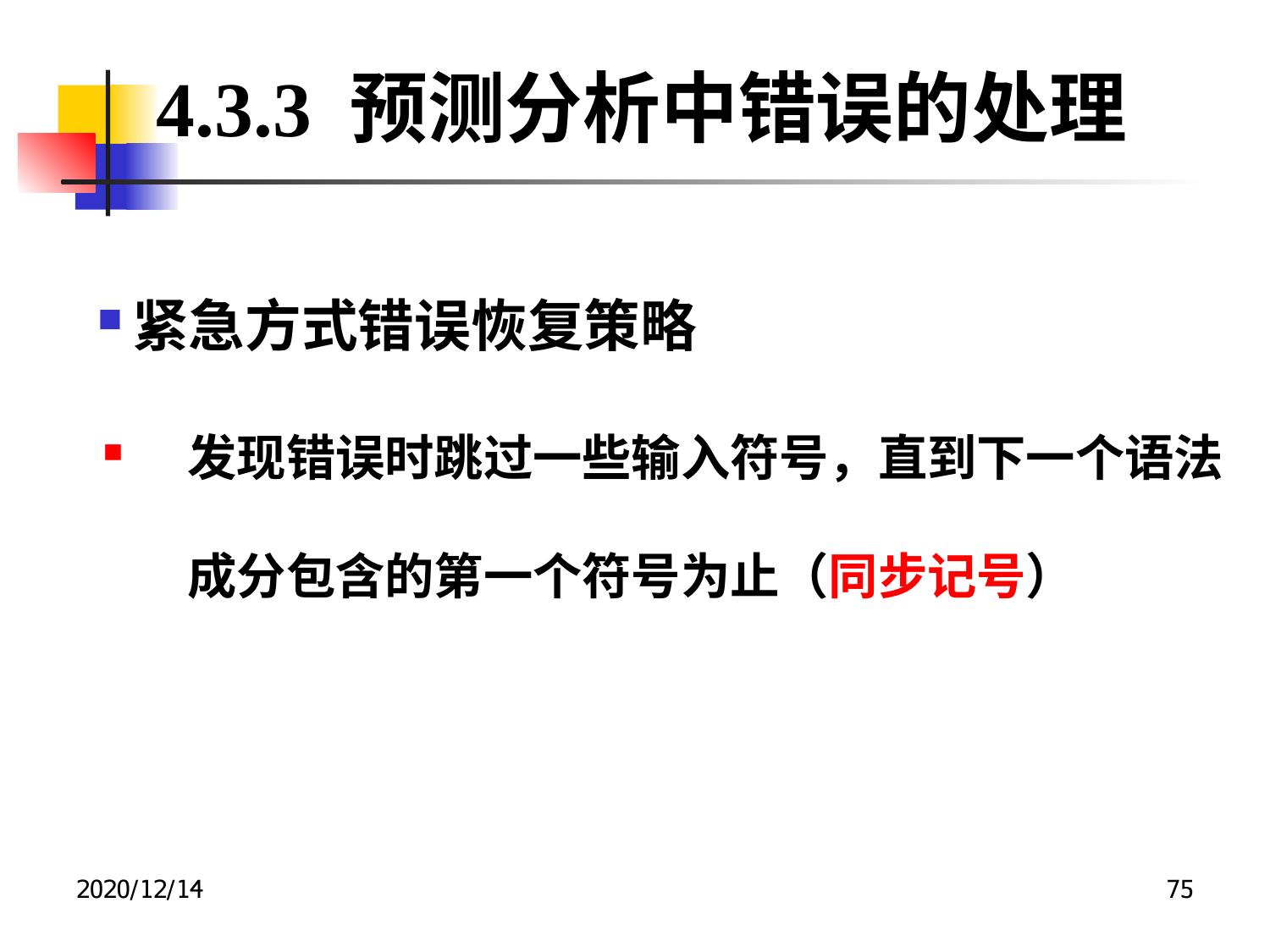

4.3.3 预测分析中错误的处理
紧急方式错误恢复策略
发现错误时跳过一些输入符号，直到下一个语法成分包含的第一个符号为止（同步记号）

2020/12/14
75